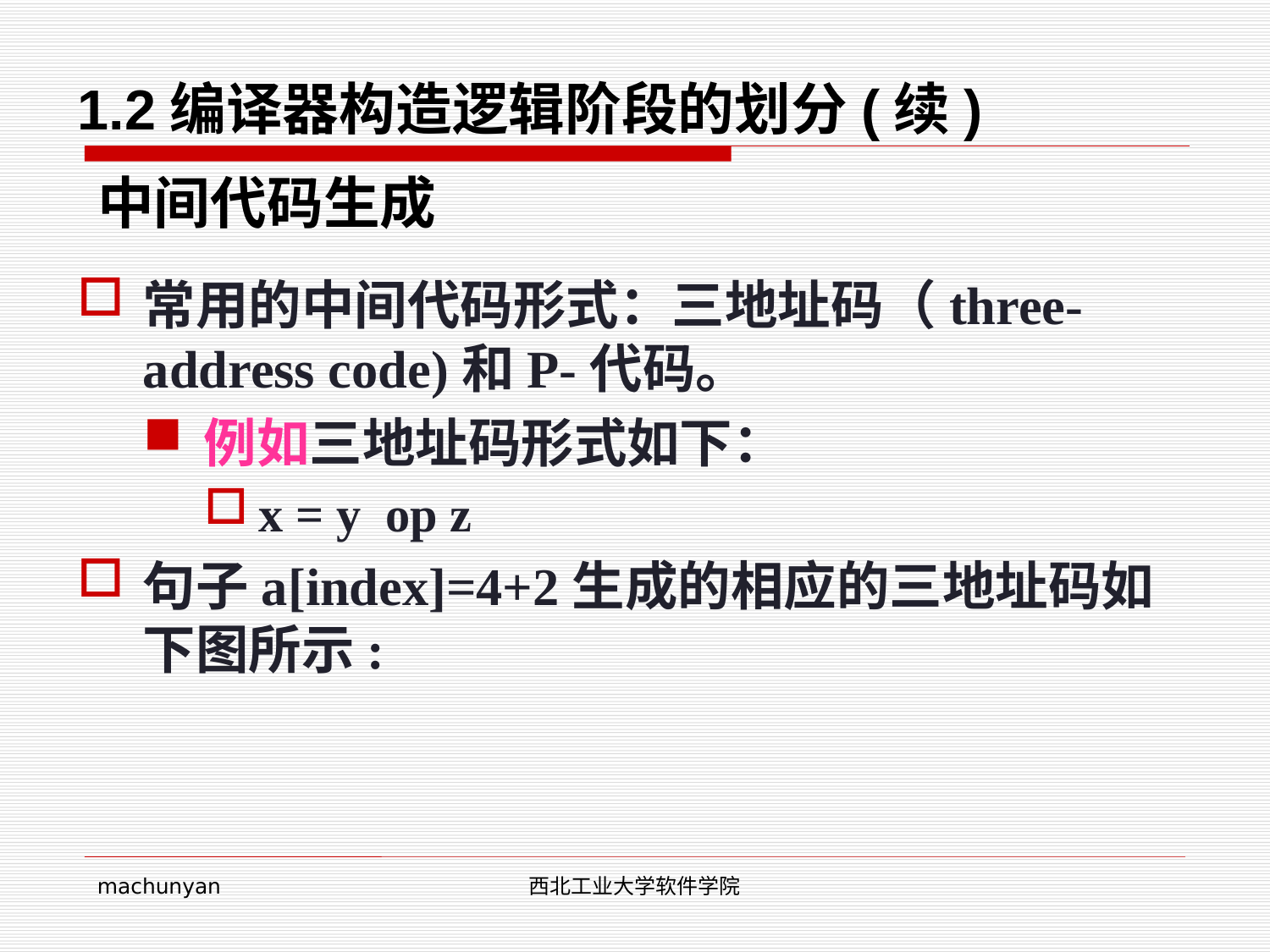

1.2编译器构造逻辑阶段的划分(续)
# 中间代码生成
常用的中间代码形式：三地址码（three-address code)和P-代码。
例如三地址码形式如下：
x = y  op z
句子a[index]=4+2生成的相应的三地址码如下图所示:
machunyan

西北工业大学软件学院
24